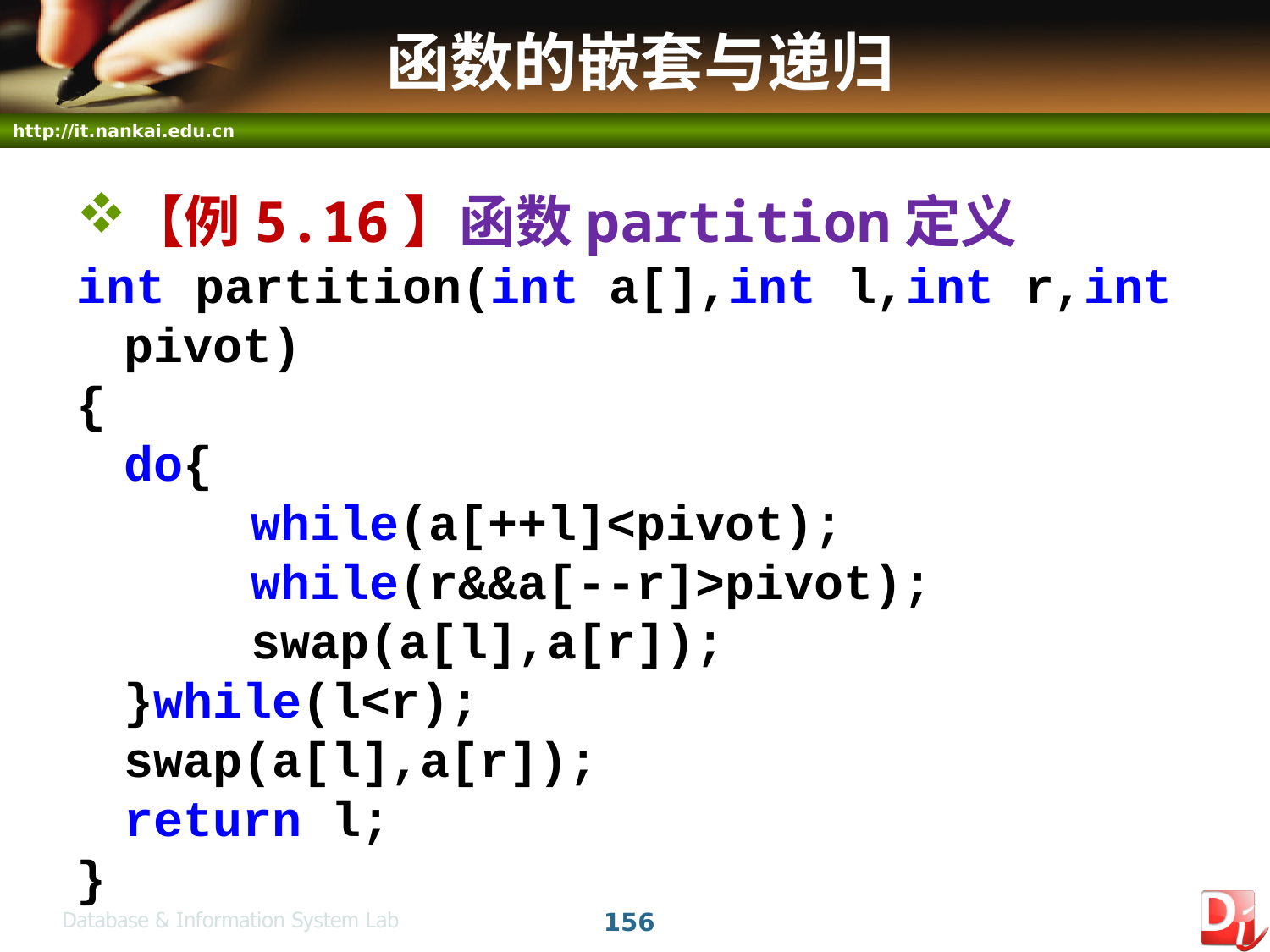

# 函数的嵌套与递归
【例5.16】函数partition定义
int partition(int a[],int l,int r,int pivot)
{
	do{
		while(a[++l]<pivot);
		while(r&&a[--r]>pivot);
		swap(a[l],a[r]);
	}while(l<r);
	swap(a[l],a[r]);
	return l;
}
156
Database & Information System Lab